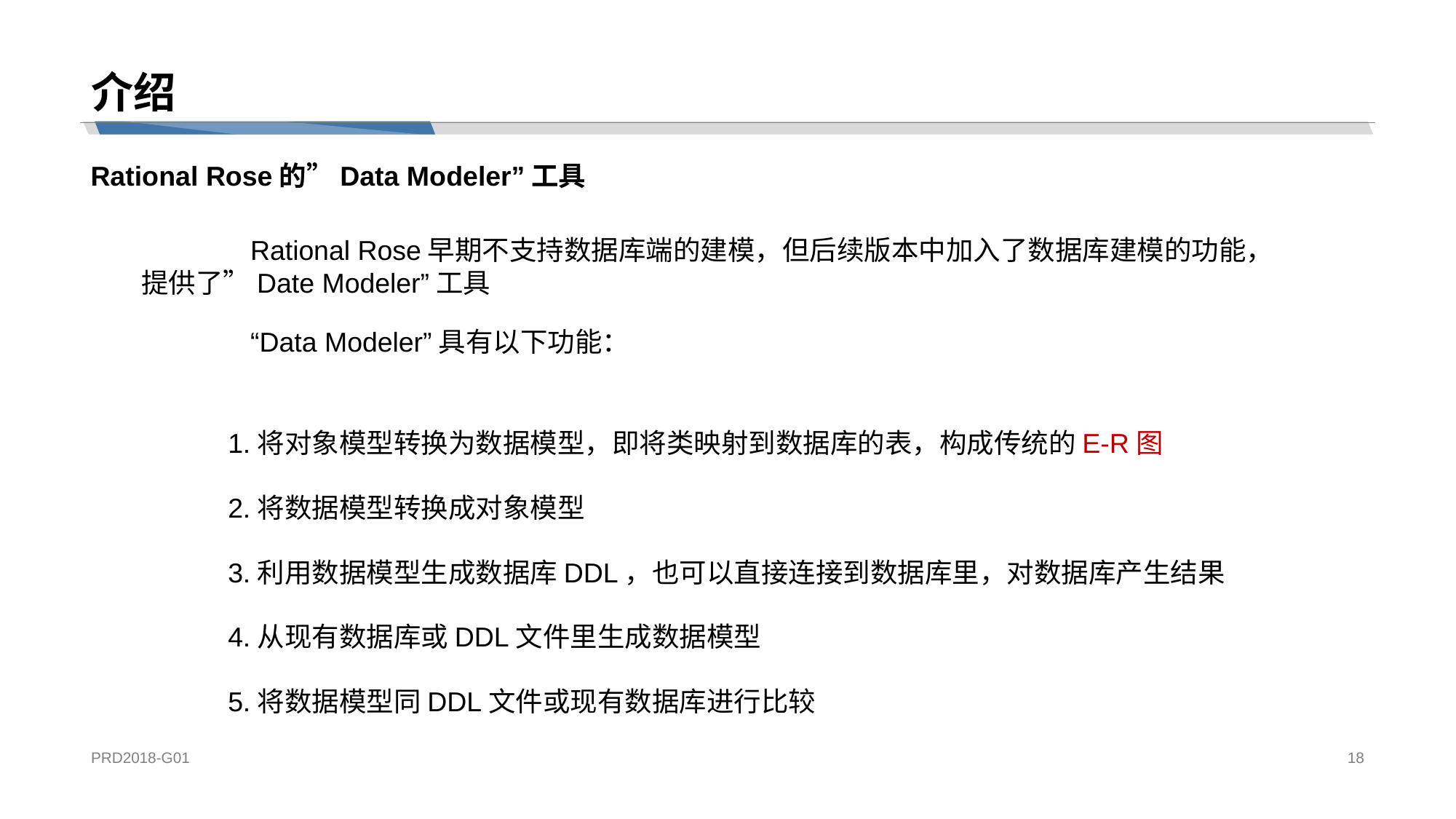

# 介绍
Rational Rose的”Data Modeler”工具
	Rational Rose早期不支持数据库端的建模，但后续版本中加入了数据库建模的功能，提供了”Date Modeler”工具
	“Data Modeler”具有以下功能：
1.将对象模型转换为数据模型，即将类映射到数据库的表，构成传统的E-R图
2.将数据模型转换成对象模型
3.利用数据模型生成数据库DDL，也可以直接连接到数据库里，对数据库产生结果
4.从现有数据库或DDL文件里生成数据模型
5.将数据模型同DDL文件或现有数据库进行比较
PRD2018-G01
18